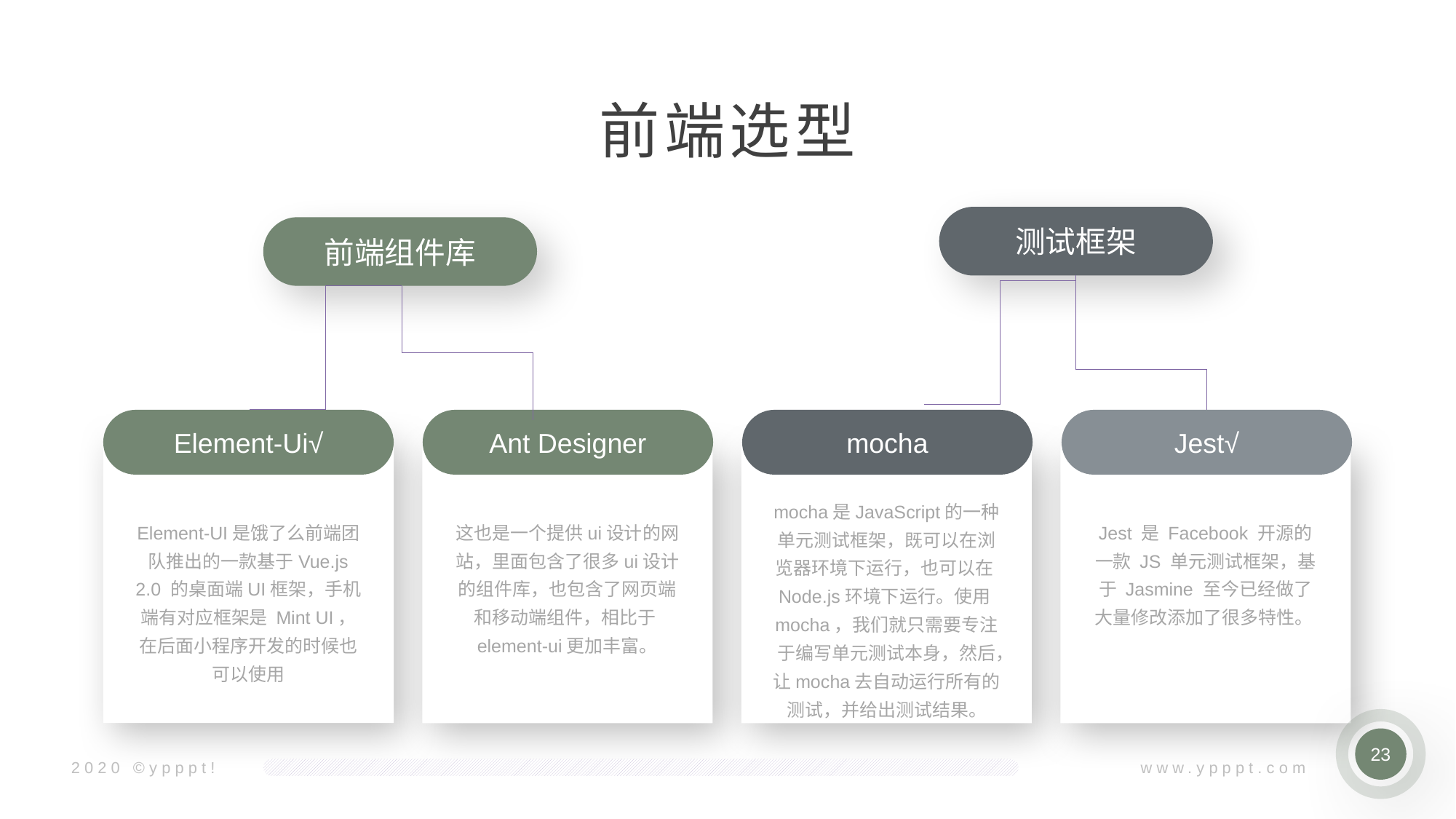

前端选型
测试框架
前端组件库
Element-Ui√
Ant Designer
mocha
Jest√

mocha是JavaScript的一种单元测试框架，既可以在浏览器环境下运行，也可以在Node.js环境下运行。使用mocha，我们就只需要专注于编写单元测试本身，然后，让mocha去自动运行所有的测试，并给出测试结果。
Element-UI是饿了么前端团队推出的一款基于Vue.js 2.0 的桌面端UI框架，手机端有对应框架是 Mint UI，在后面小程序开发的时候也可以使用
这也是一个提供ui设计的网站，里面包含了很多ui设计的组件库，也包含了网页端和移动端组件，相比于element-ui更加丰富。
Jest 是 Facebook 开源的一款 JS 单元测试框架，基于 Jasmine 至今已经做了大量修改添加了很多特性。

23
2020 ©ypppt!
www.ypppt.com